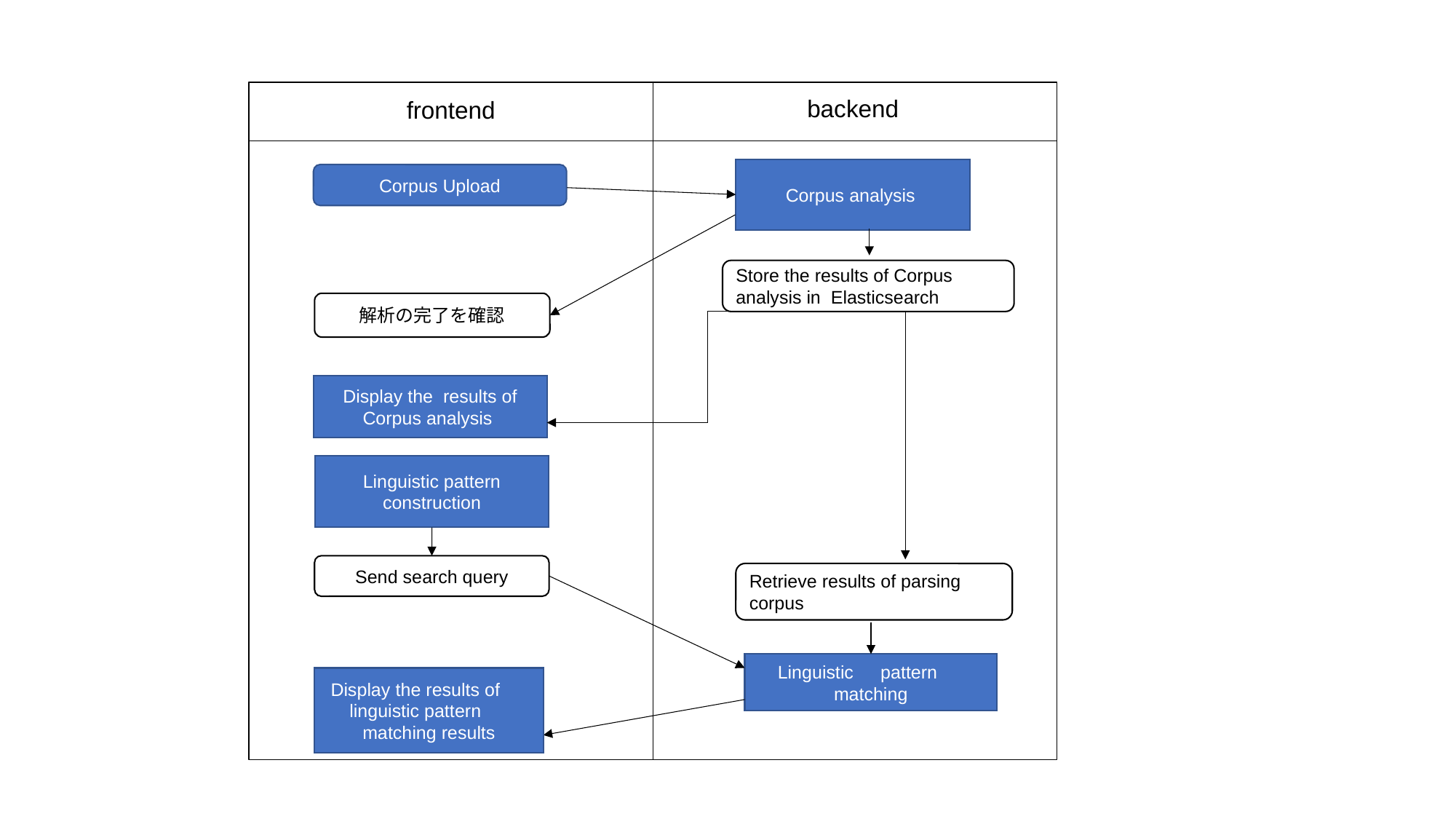

backend
frontend
解析の完了を確認

Display the  results of Corpus analysis

Linguistic pattern construction
Send search query

Display the results of　linguistic pattern　matching results

Corpus analysis
Store the results of Corpus analysis in  Elasticsearch
Retrieve results of parsing corpus
Linguistic　pattern　matching
Corpus Upload